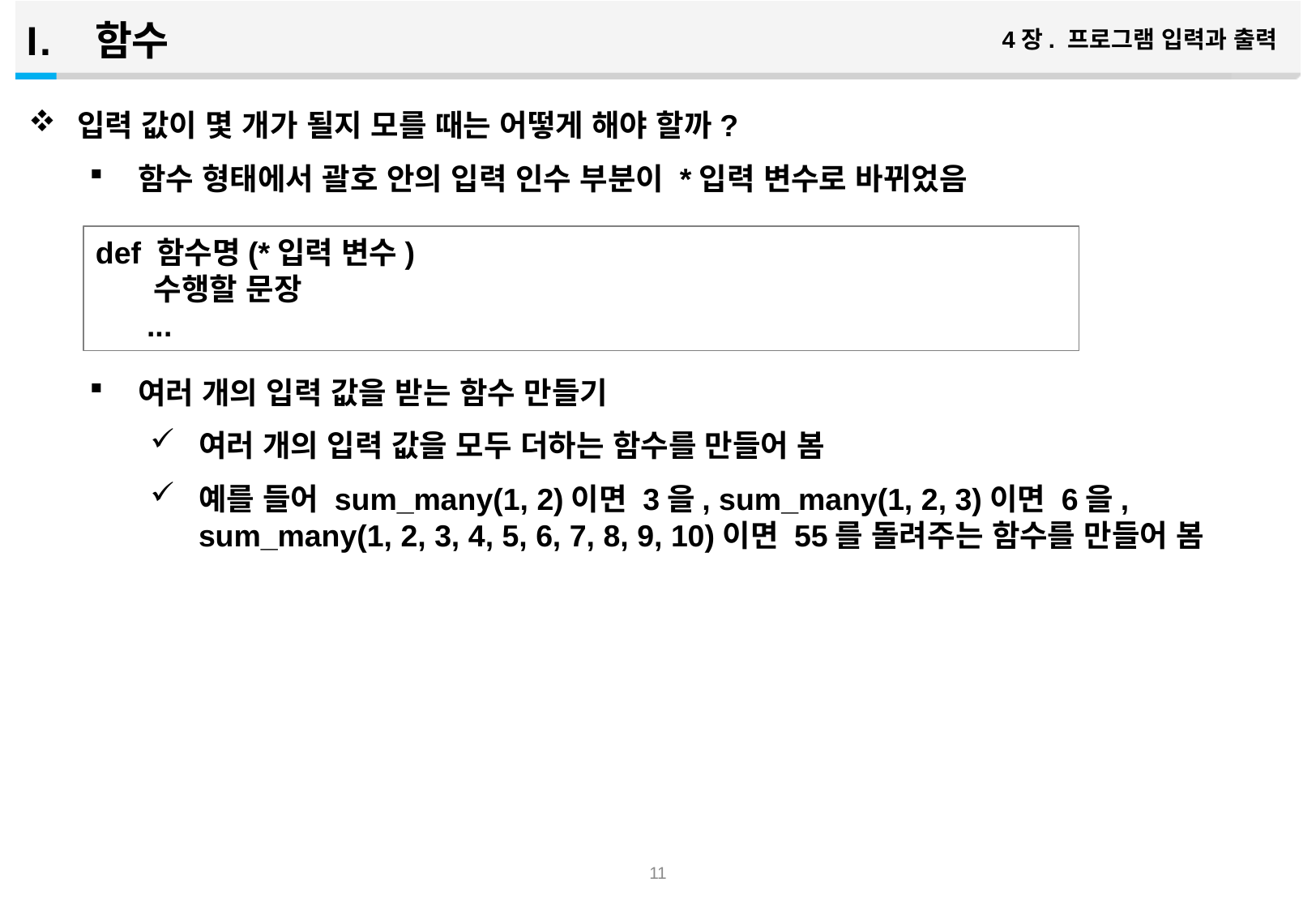

함수
4장. 프로그램 입력과 출력
입력 값이 몇 개가 될지 모를 때는 어떻게 해야 할까?
함수 형태에서 괄호 안의 입력 인수 부분이 *입력 변수로 바뀌었음

여러 개의 입력 값을 받는 함수 만들기
여러 개의 입력 값을 모두 더하는 함수를 만들어 봄
예를 들어 sum_many(1, 2)이면 3을, sum_many(1, 2, 3)이면 6을,               sum_many(1, 2, 3, 4, 5, 6, 7, 8, 9, 10)이면 55를 돌려주는 함수를 만들어 봄
def 함수명(*입력 변수)
      수행할 문장
      ...
11